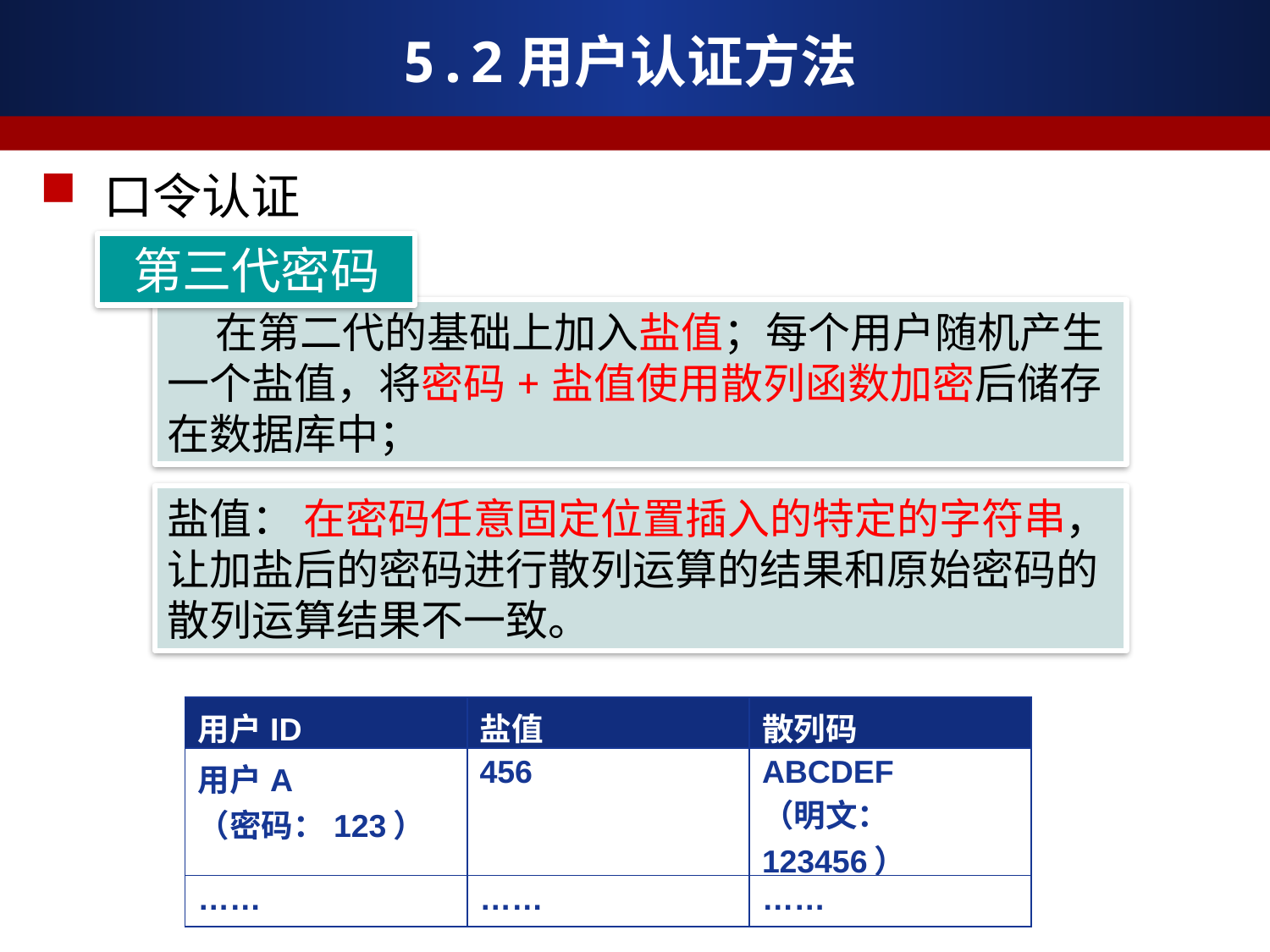

# 5.2用户认证方法
口令认证
第三代密码
    在第二代的基础上加入盐值；每个用户随机产生一个盐值，将密码+盐值使用散列函数加密后储存在数据库中；
盐值： 在密码任意固定位置插入的特定的字符串，让加盐后的密码进行散列运算的结果和原始密码的散列运算结果不一致。
| 用户ID | 盐值 | 散列码 |
| --- | --- | --- |
| 用户A （密码：123） | 456 | ABCDEF （明文：123456） |
| …… | …… | …… |